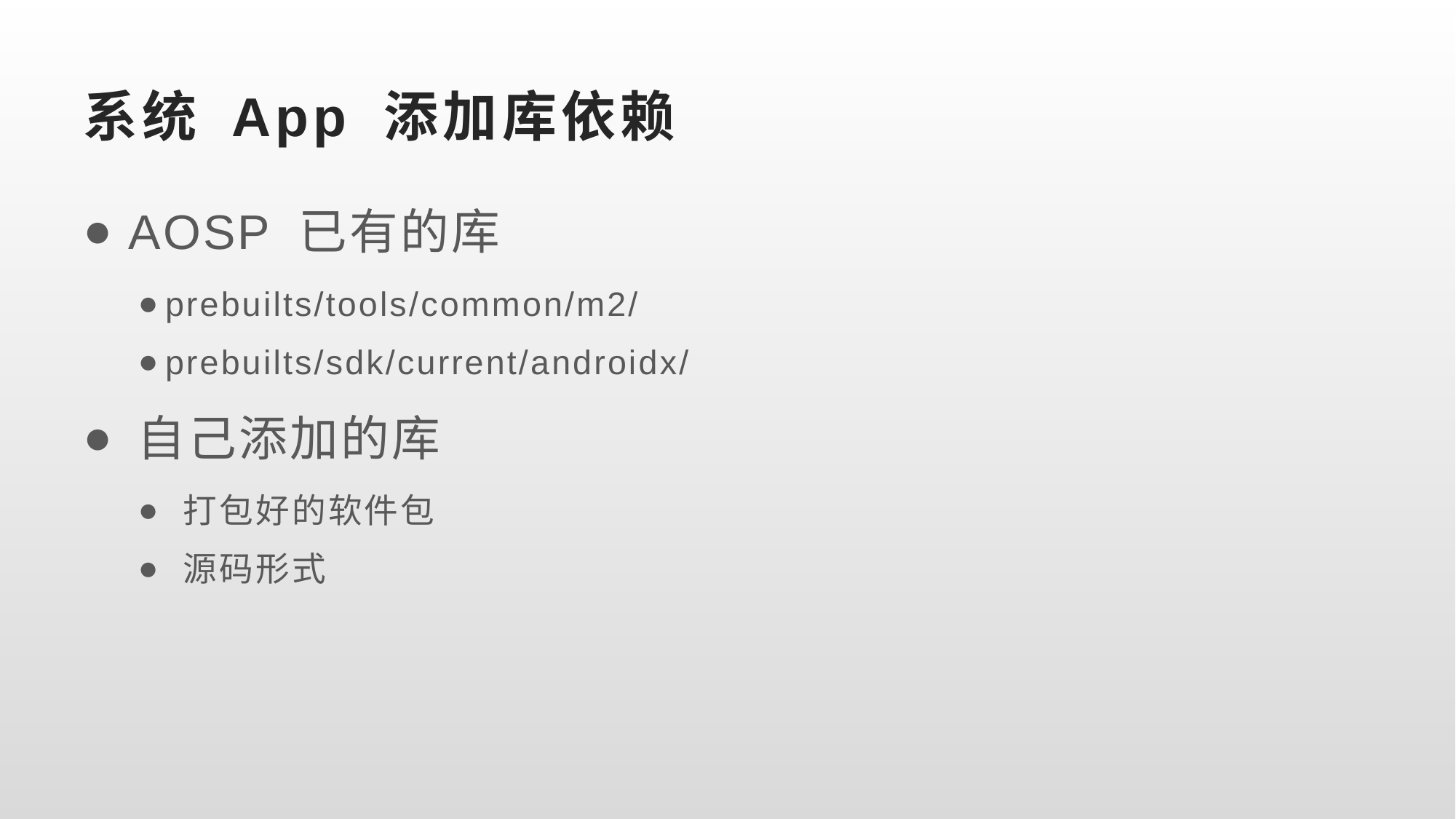

# 系统 App 添加库依赖
 AOSP 已有的库
prebuilts/tools/common/m2/
prebuilts/sdk/current/androidx/
 自己添加的库
 打包好的软件包
 源码形式